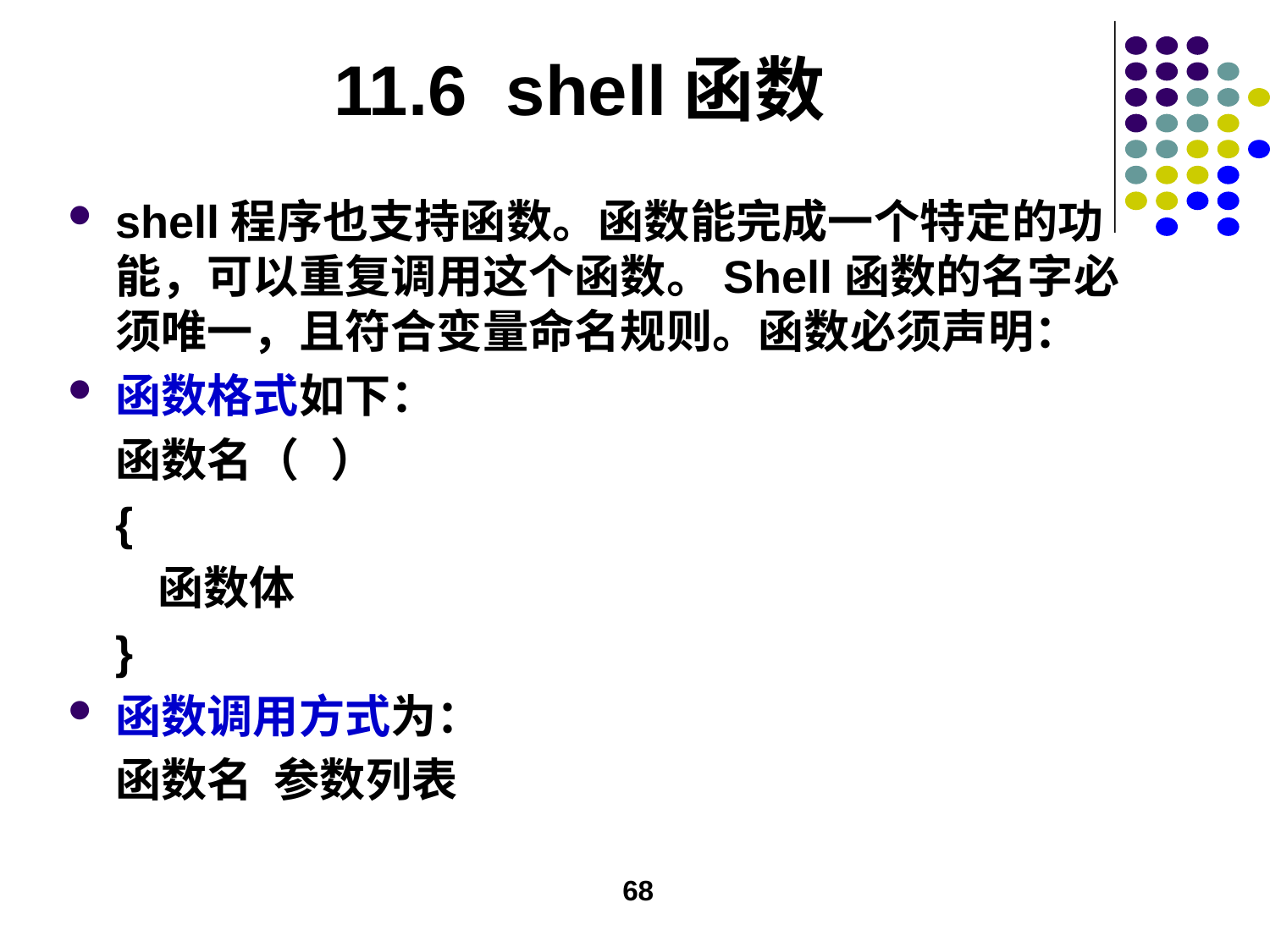

# 11.6  shell函数
shell程序也支持函数。函数能完成一个特定的功能，可以重复调用这个函数。Shell函数的名字必须唯一，且符合变量命名规则。函数必须声明：
函数格式如下：
函数名（   ）
{
   函数体
}
函数调用方式为：
函数名  参数列表
68